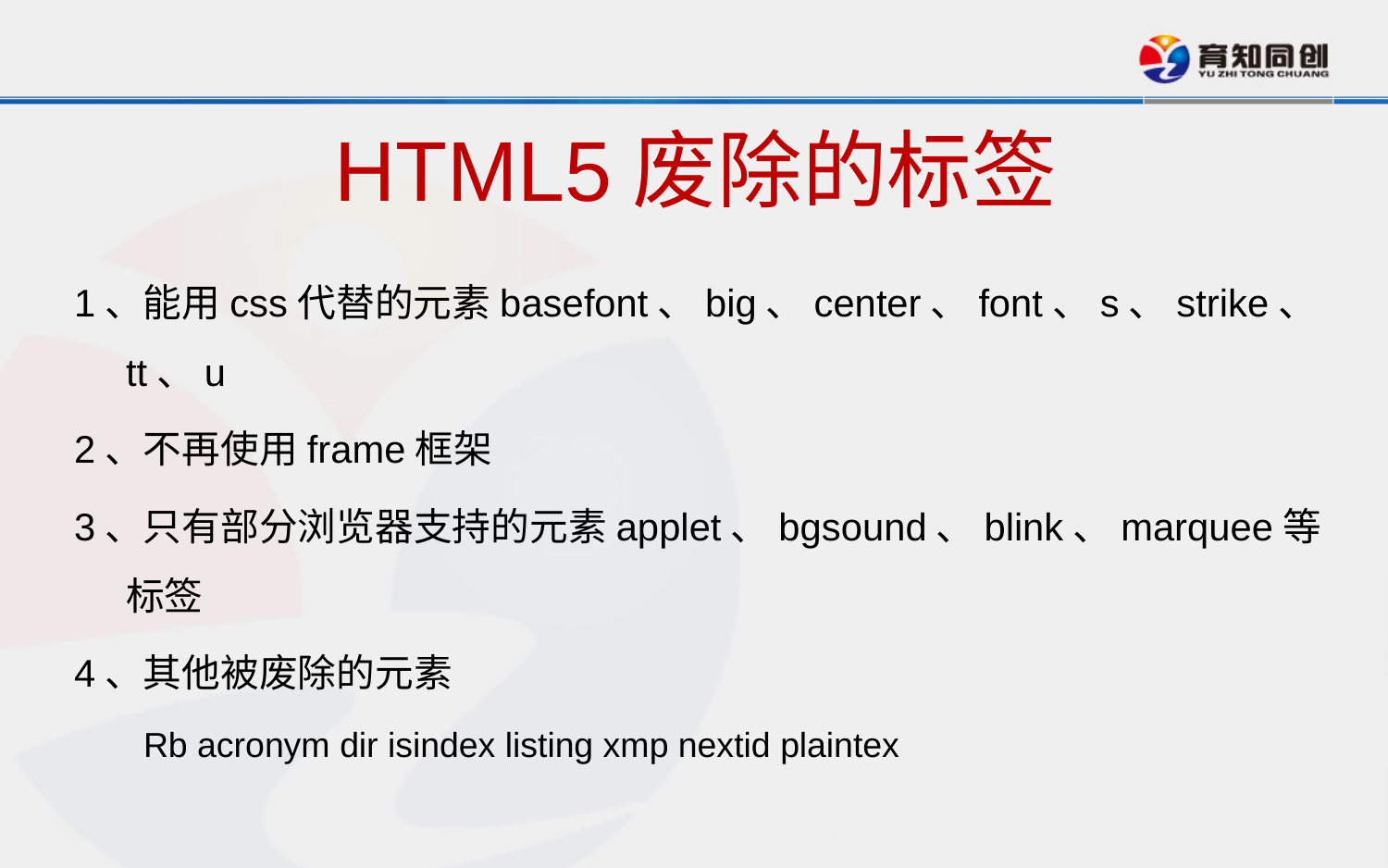

# HTML5废除的标签
1、能用css代替的元素basefont、big、center、font、s、strike、tt、u
2、不再使用frame框架
3、只有部分浏览器支持的元素applet、bgsound、blink、marquee等标签
4、其他被废除的元素
Rb acronym dir isindex listing xmp nextid plaintex